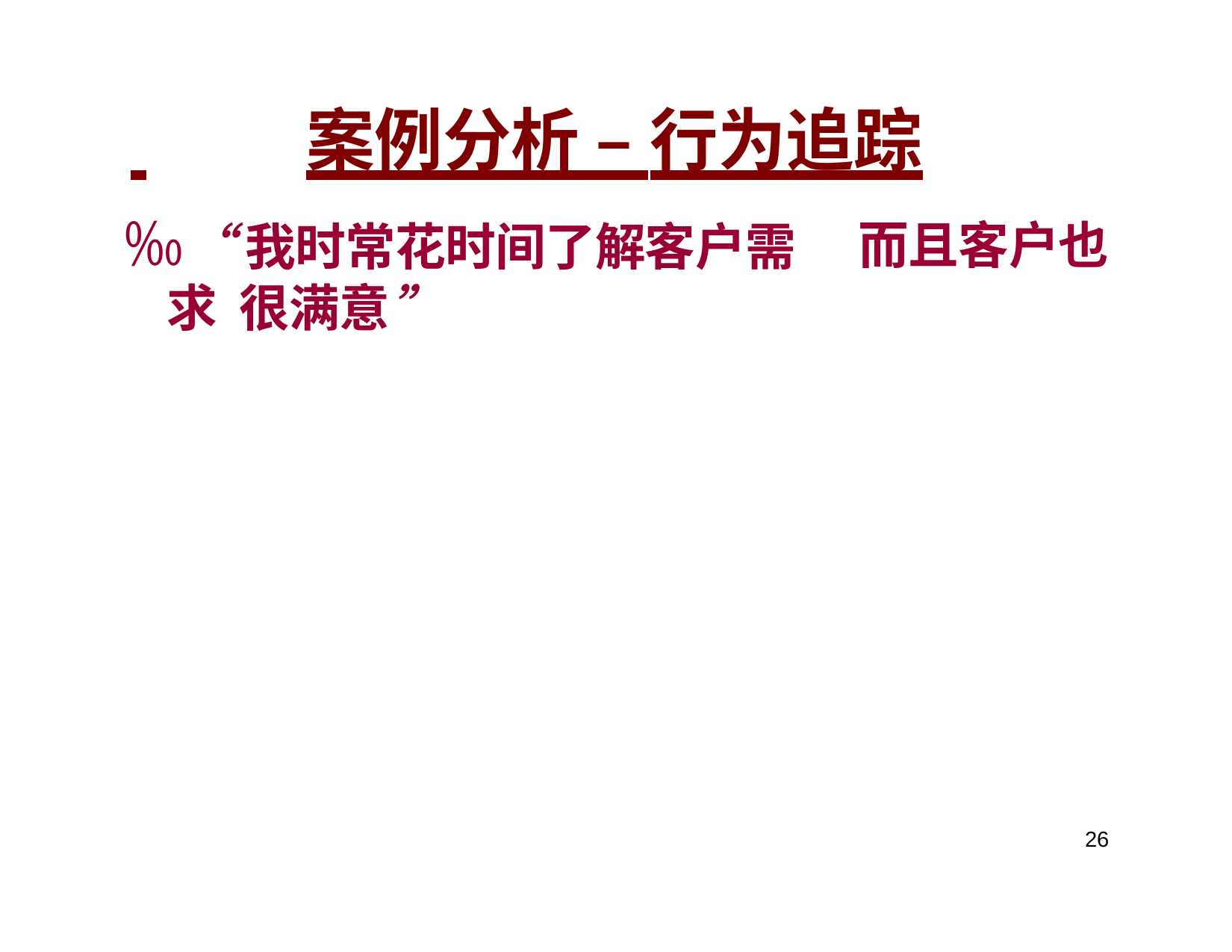

# 案例分析 – 行为追踪
而且客户也
‰“我时常花时间了解客户需求  很满意”
26